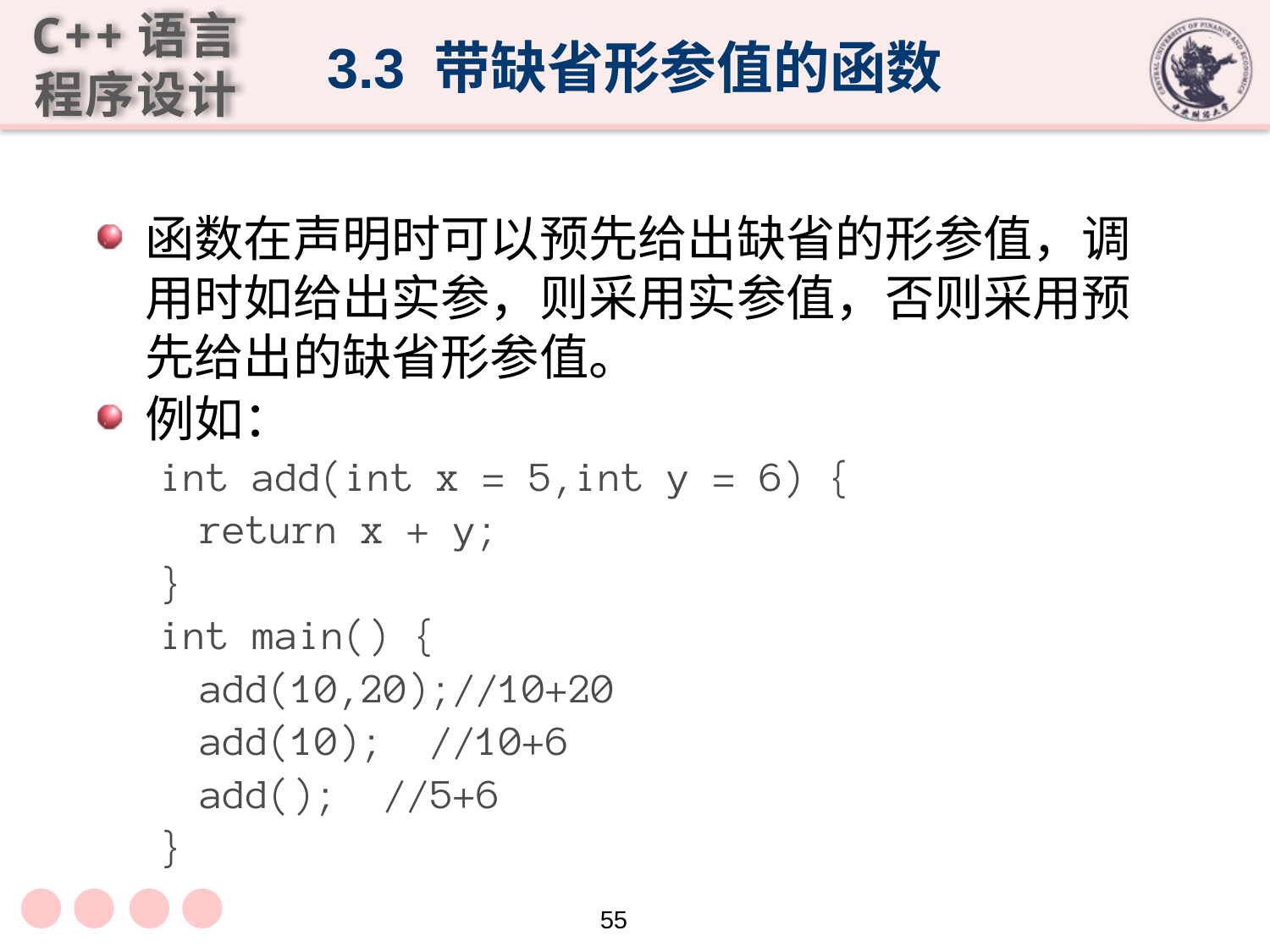

# 3.3 带缺省形参值的函数
函数在声明时可以预先给出缺省的形参值，调用时如给出实参，则采用实参值，否则采用预先给出的缺省形参值。
例如：
int add(int x = 5,int y = 6) {
	return x + y;
}
int main() {
	add(10,20);//10+20
	add(10);  //10+6
	add();  //5+6
}
55